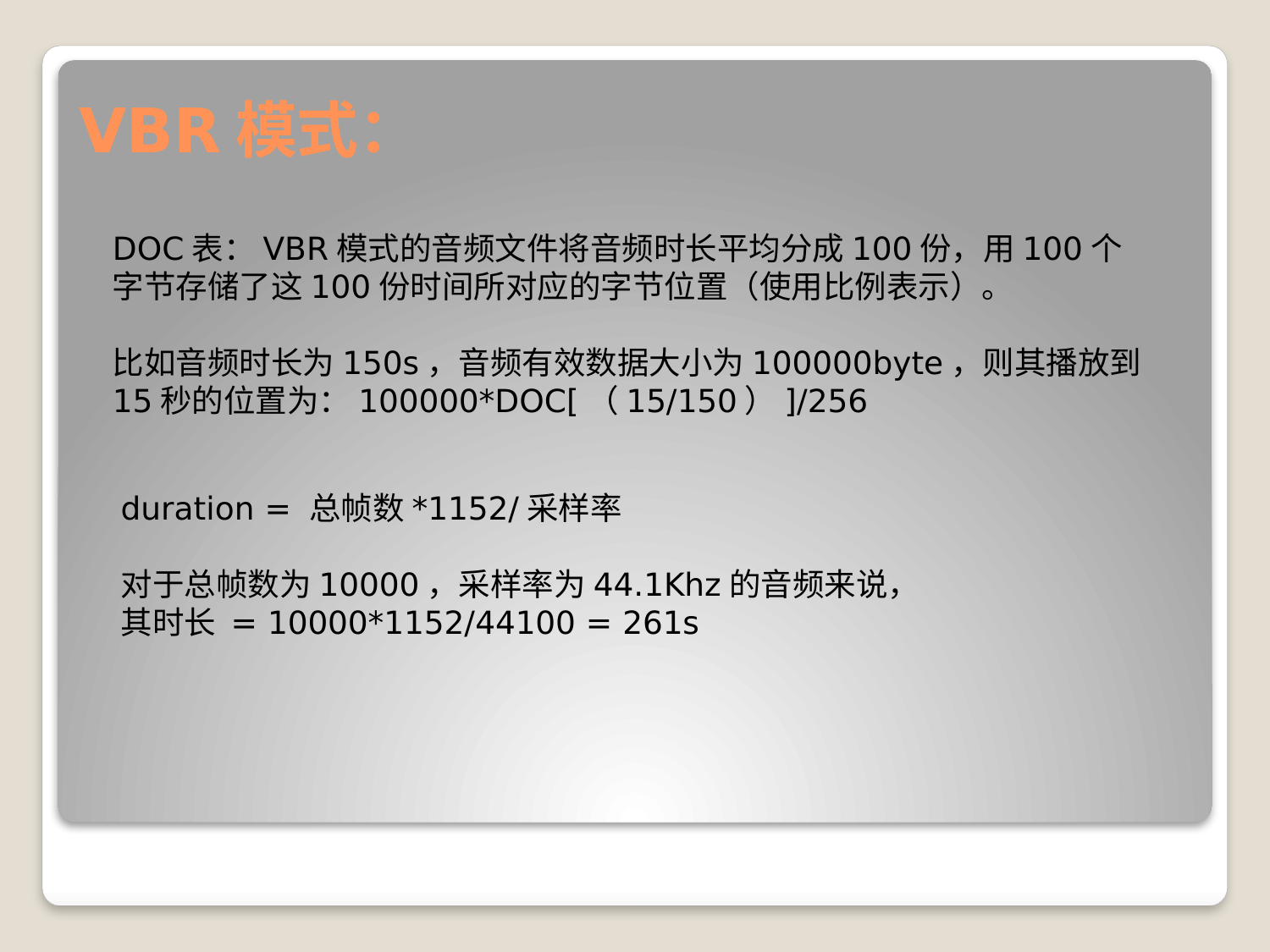

# VBR模式：
DOC表：VBR模式的音频文件将音频时长平均分成100份，用100个字节存储了这100份时间所对应的字节位置（使用比例表示）。

比如音频时长为150s，音频有效数据大小为100000byte，则其播放到15秒的位置为：100000*DOC[（15/150）]/256
duration = 总帧数*1152/采样率

对于总帧数为10000，采样率为44.1Khz的音频来说，
其时长 = 10000*1152/44100 = 261s